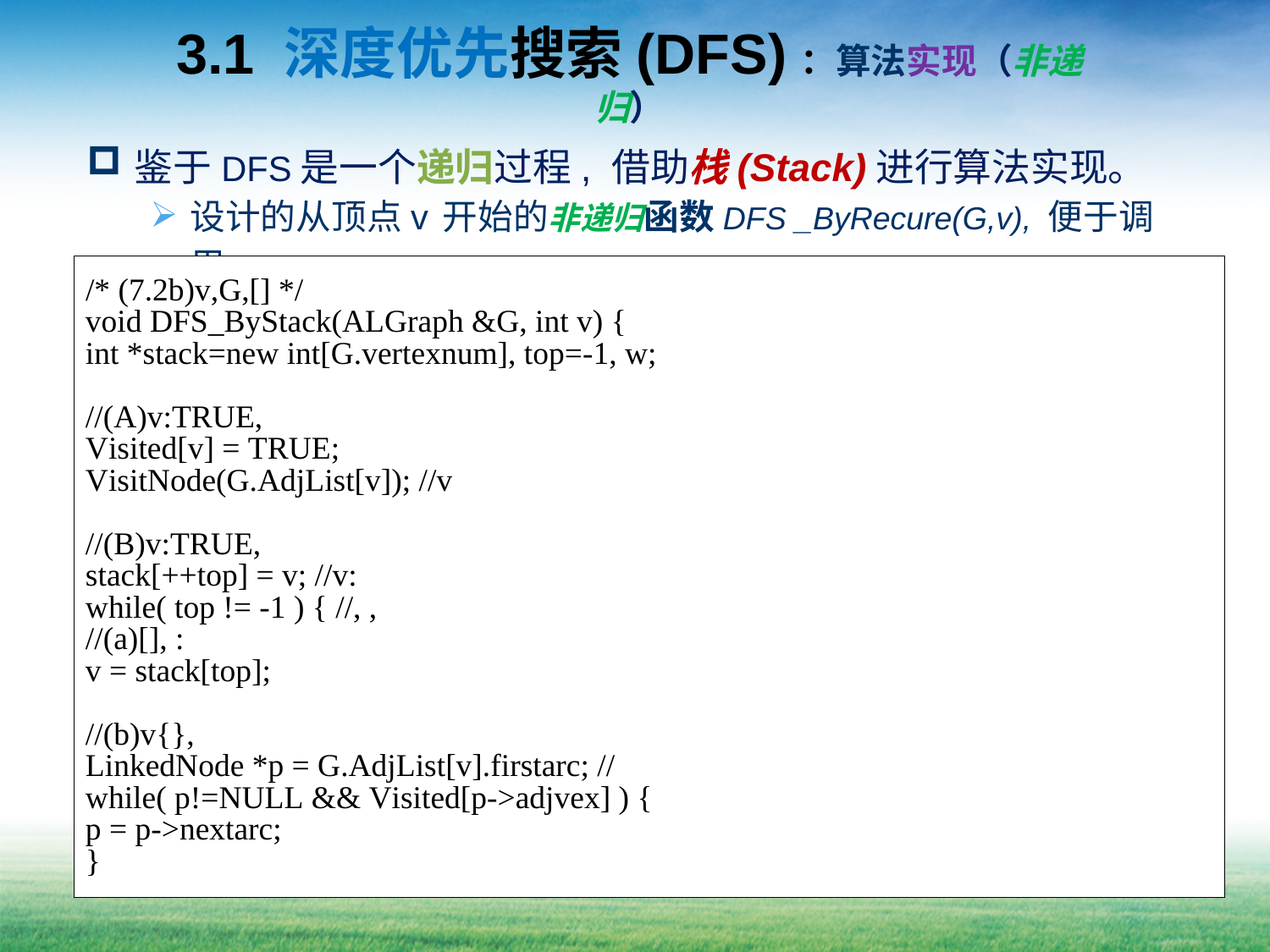

# 3.1 深度优先搜索(DFS)：算法实现（非递归）
鉴于DFS是一个递归过程, 借助栈(Stack)进行算法实现。
设计的从顶点v 开始的非递归函数DFS _ByRecure(G,v), 便于调用;